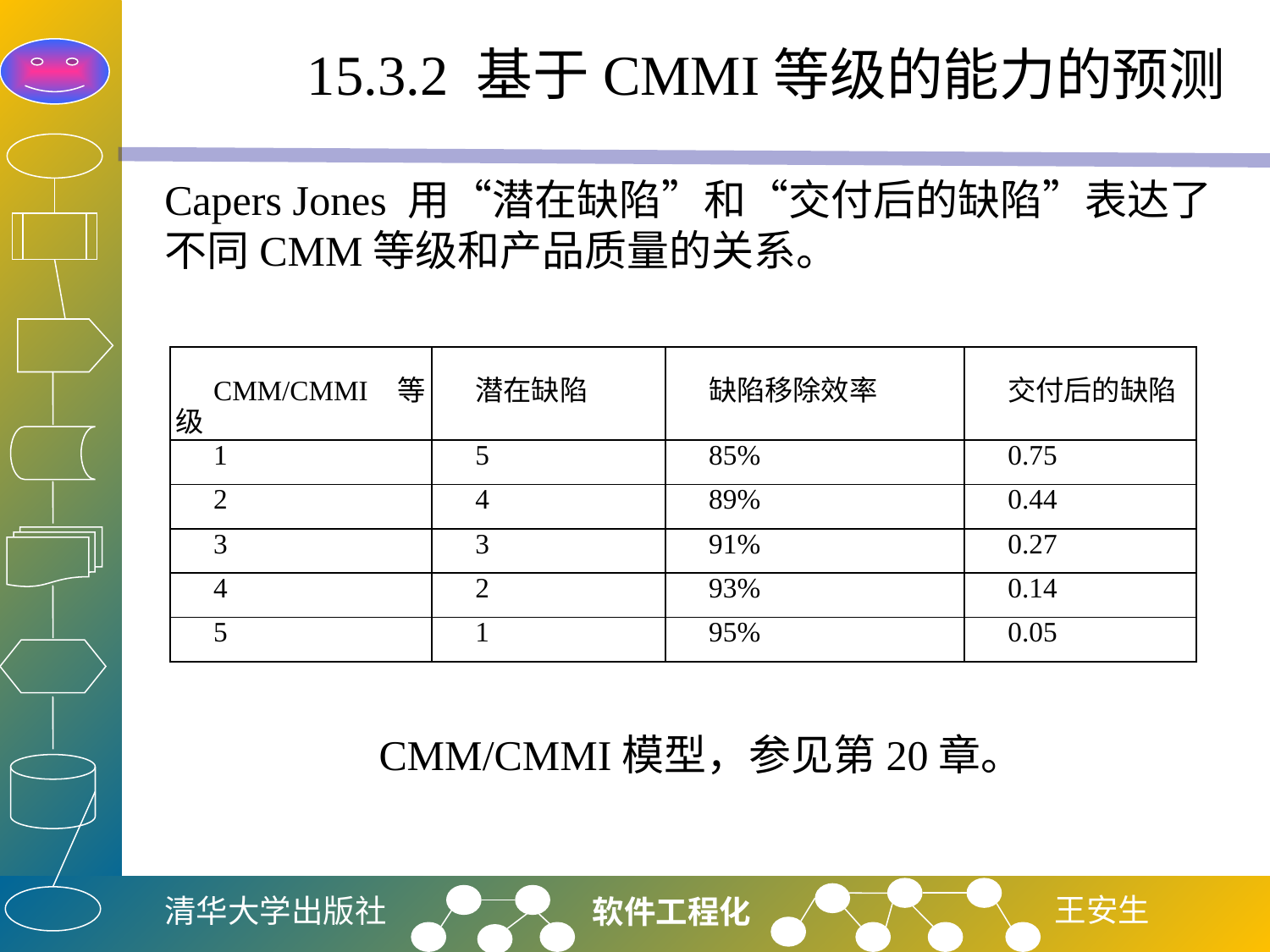

# 15.3.2 基于CMMI等级的能力的预测
Capers Jones 用“潜在缺陷”和“交付后的缺陷”表达了不同CMM等级和产品质量的关系。
| CMM/CMMI等级 | 潜在缺陷 | 缺陷移除效率 | 交付后的缺陷 |
| --- | --- | --- | --- |
| 1 | 5 | 85% | 0.75 |
| 2 | 4 | 89% | 0.44 |
| 3 | 3 | 91% | 0.27 |
| 4 | 2 | 93% | 0.14 |
| 5 | 1 | 95% | 0.05 |
CMM/CMMI模型，参见第20章。